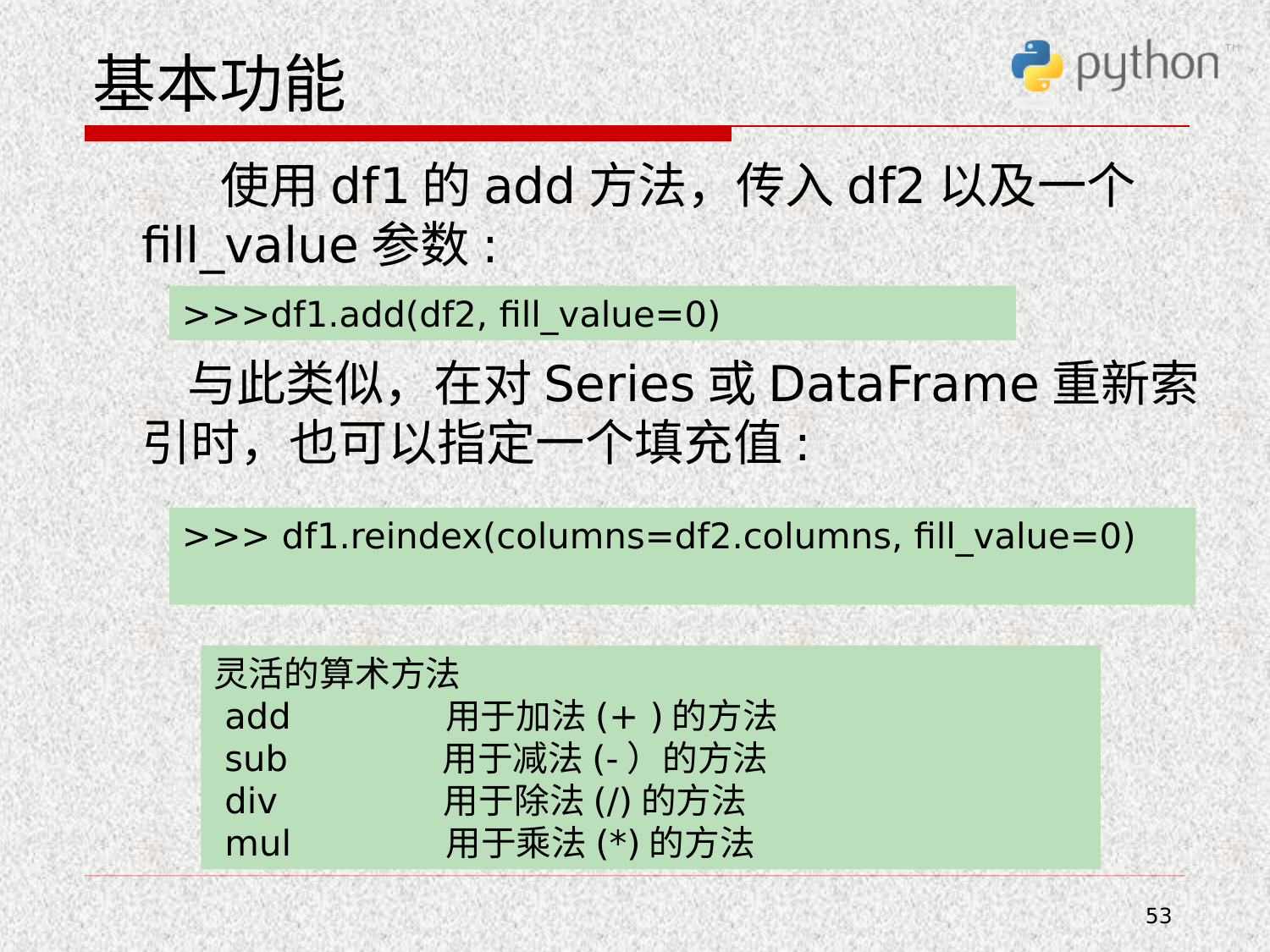

# 基本功能
            使用df1的add方法，传入df2以及一个fill_value参数:

         与此类似，在对Series或DataFrame重新索引时，也可以指定一个填充值:

>>>df1.add(df2, fill_value=0)
>>> df1.reindex(columns=df2.columns, fill_value=0)

灵活的算术方法
 add             用于加法(+ )的方法
 sub             用于减法(-）的方法
 div              用于除法(/)的方法
 mul             用于乘法(*)的方法
53